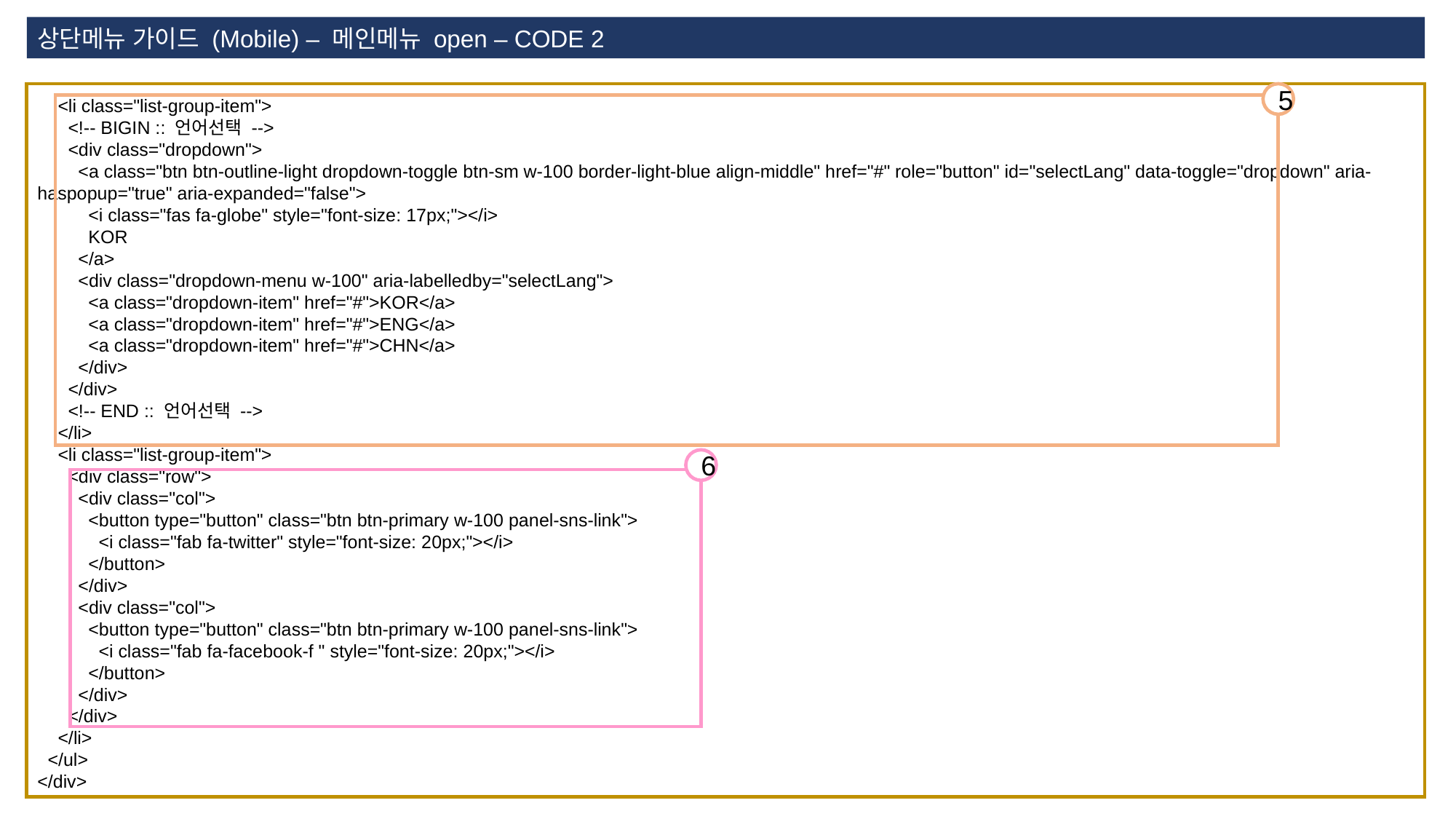

상단메뉴 가이드 (Mobile) – 메인메뉴 open – CODE 2
    <li class="list-group-item">
      <!-- BIGIN :: 언어선택 -->
      <div class="dropdown">
        <a class="btn btn-outline-light dropdown-toggle btn-sm w-100 border-light-blue align-middle" href="#" role="button" id="selectLang" data-toggle="dropdown" aria-haspopup="true" aria-expanded="false">
          <i class="fas fa-globe" style="font-size: 17px;"></i>
          KOR
        </a>
        <div class="dropdown-menu w-100" aria-labelledby="selectLang">
          <a class="dropdown-item" href="#">KOR</a>
          <a class="dropdown-item" href="#">ENG</a>
          <a class="dropdown-item" href="#">CHN</a>
        </div>
      </div>
      <!-- END :: 언어선택 -->
    </li>
    <li class="list-group-item">
      <div class="row">
        <div class="col">
          <button type="button" class="btn btn-primary w-100 panel-sns-link">
            <i class="fab fa-twitter" style="font-size: 20px;"></i>
          </button>
        </div>
        <div class="col">
          <button type="button" class="btn btn-primary w-100 panel-sns-link">
            <i class="fab fa-facebook-f " style="font-size: 20px;"></i>
          </button>
        </div>
      </div>
    </li>
  </ul>
</div>
5

6